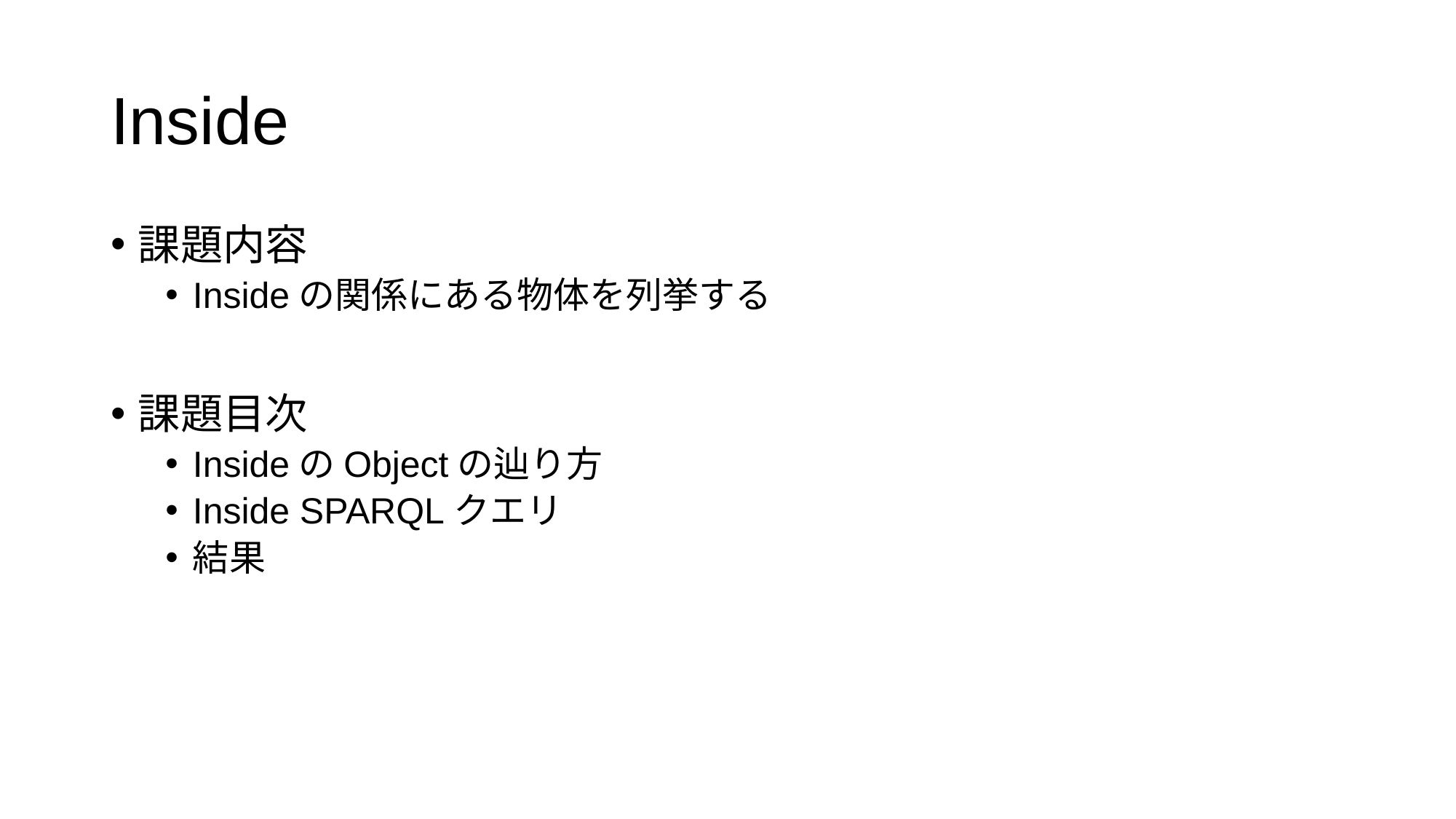

# Inside
課題内容
Insideの関係にある物体を列挙する

課題目次
InsideのObjectの辿り方
Inside SPARQLクエリ
結果